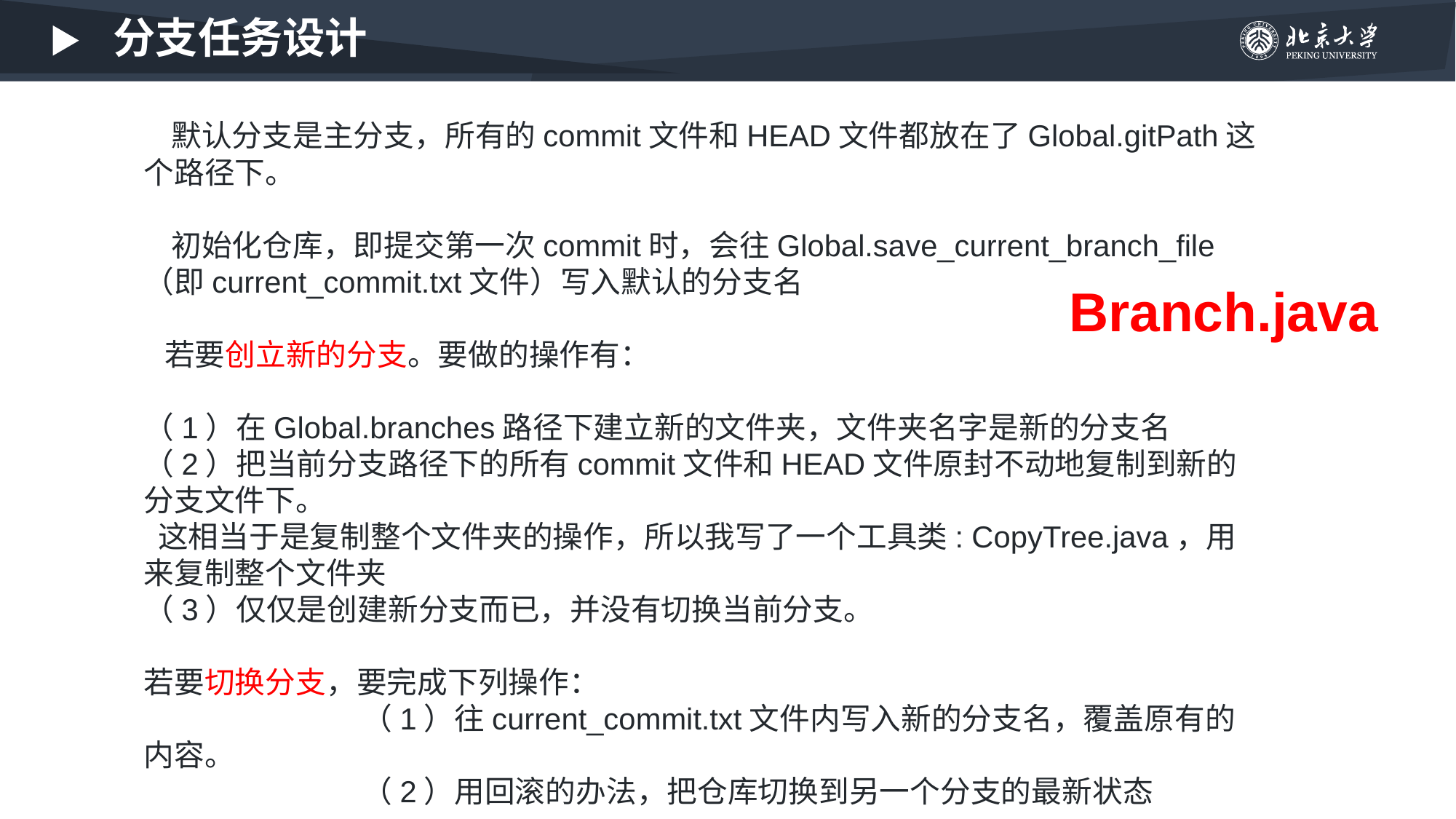

分支任务设计
​   默认分支是主分支，所有的commit文件和HEAD文件都放在了Global.gitPath这个路径下。

​   初始化仓库，即提交第一次commit时，会往Global.save_current_branch_file（即current_commit.txt文件）写入默认的分支名

​  若要创立新的分支。要做的操作有：

（1）在Global.branches路径下建立新的文件夹，文件夹名字是新的分支名
（2）把当前分支路径下的所有commit文件和HEAD文件原封不动地复制到新的分支文件下。
 这相当于是复制整个文件夹的操作，所以我写了一个工具类: CopyTree.java，用来复制整个文件夹
（3）仅仅是创建新分支而已，并没有切换当前分支。

若要切换分支，要完成下列操作：
	 	（1）往current_commit.txt文件内写入新的分支名，覆盖原有的内容。
	 	（2）用回滚的办法，把仓库切换到另一个分支的最新状态
Branch.java